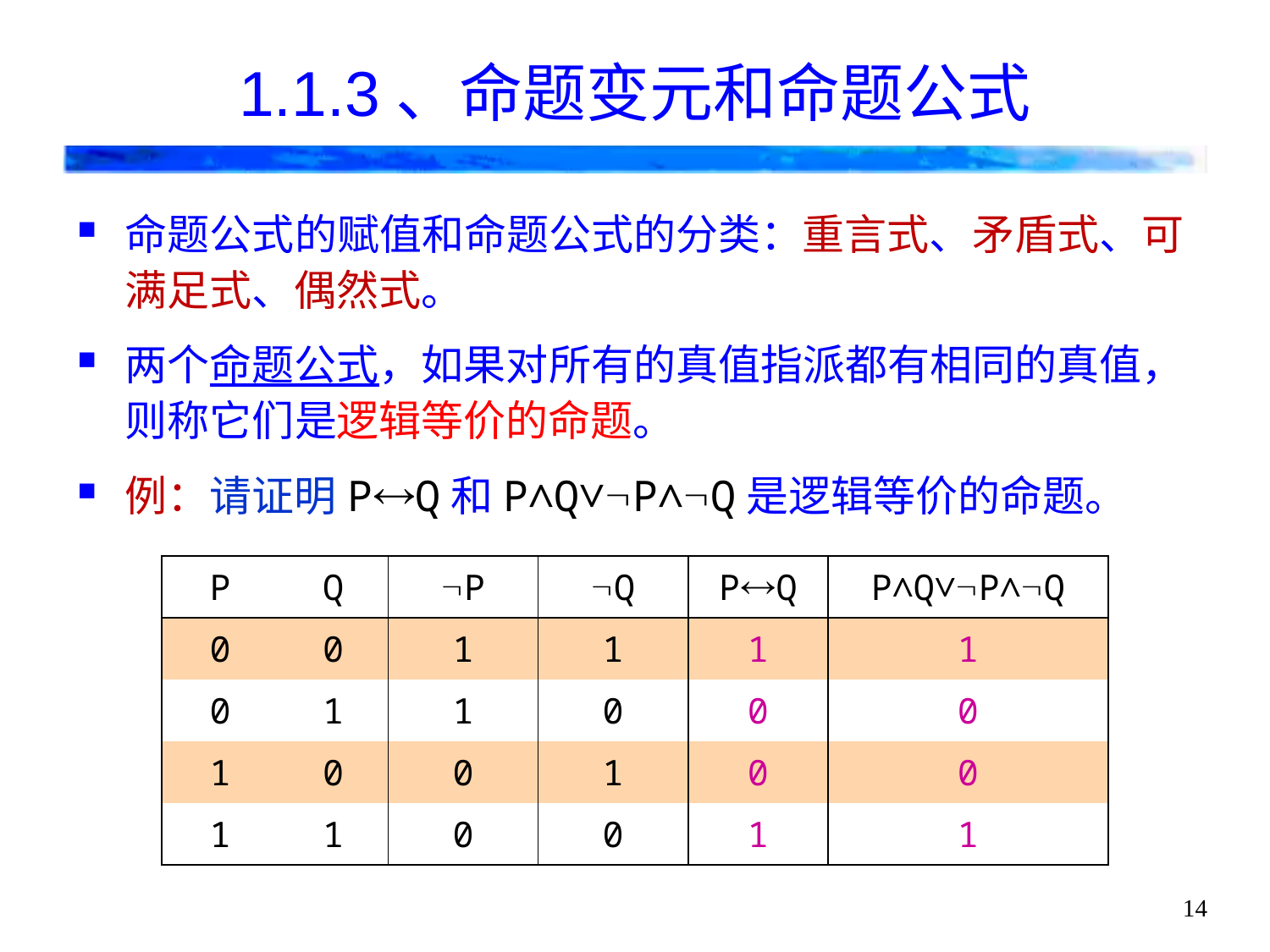

# 1.1.3、命题变元和命题公式
命题公式的赋值和命题公式的分类：重言式、矛盾式、可满足式、偶然式。
两个命题公式，如果对所有的真值指派都有相同的真值，则称它们是逻辑等价的命题。
例：请证明P↔Q和P∧Q∨¬P∧¬Q是逻辑等价的命题。
| P | Q | ¬P | ¬Q | P↔Q | P∧Q∨¬P∧¬Q |
| --- | --- | --- | --- | --- | --- |
| 0 | 0 | 1 | 1 | 1 | 1 |
| 0 | 1 | 1 | 0 | 0 | 0 |
| 1 | 0 | 0 | 1 | 0 | 0 |
| 1 | 1 | 0 | 0 | 1 | 1 |
14